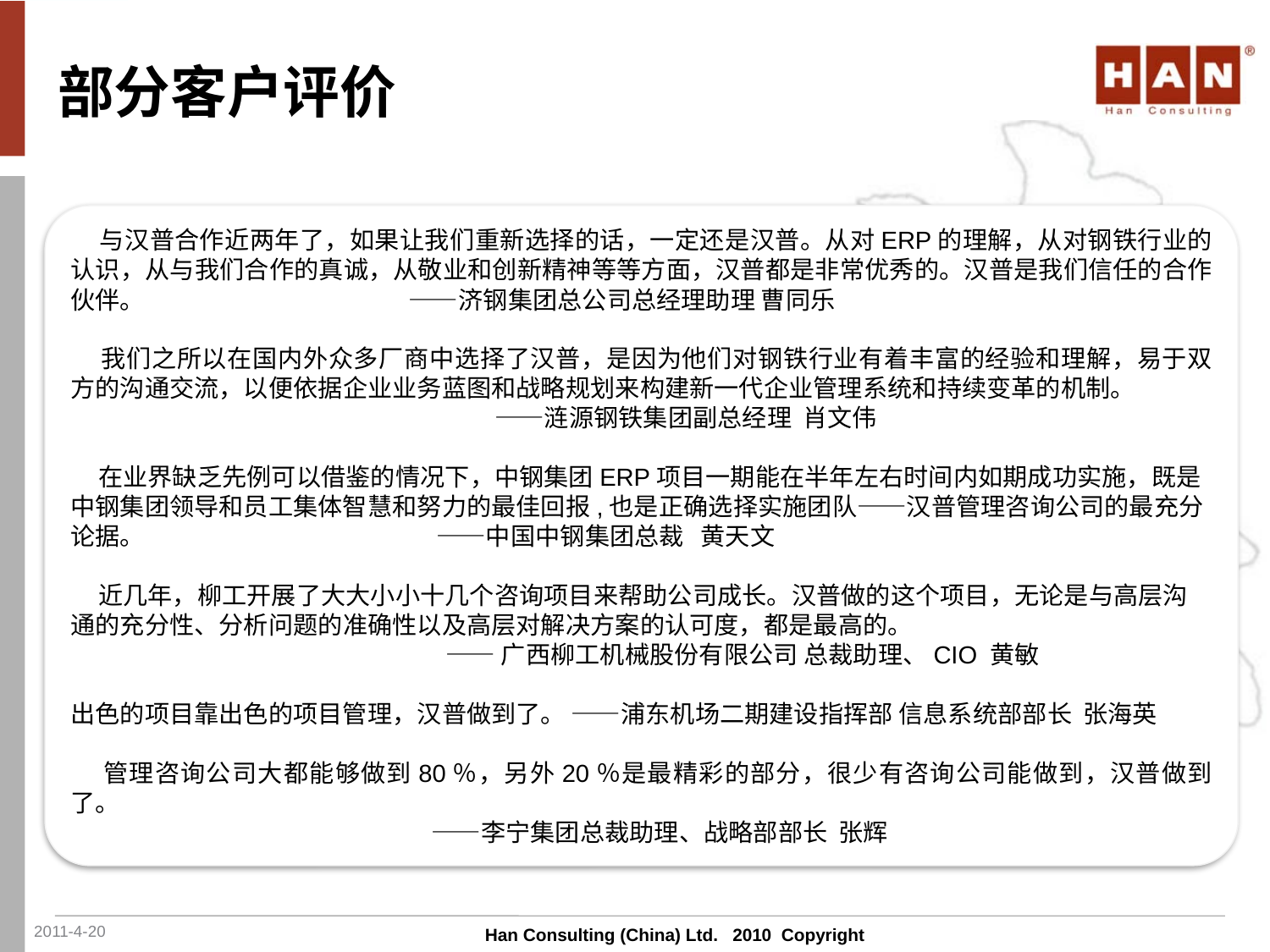

# 部分客户评价
    与汉普合作近两年了，如果让我们重新选择的话，一定还是汉普。从对ERP的理解，从对钢铁行业的认识，从与我们合作的真诚，从敬业和创新精神等等方面，汉普都是非常优秀的。汉普是我们信任的合作伙伴。                                                ——济钢集团总公司总经理助理 曹同乐

    我们之所以在国内外众多厂商中选择了汉普，是因为他们对钢铁行业有着丰富的经验和理解，易于双方的沟通交流，以便依据企业业务蓝图和战略规划来构建新一代企业管理系统和持续变革的机制。
                         　　　　　　　　               ——涟源钢铁集团副总经理  肖文伟

    在业界缺乏先例可以借鉴的情况下，中钢集团ERP项目一期能在半年左右时间内如期成功实施，既是中钢集团领导和员工集体智慧和努力的最佳回报,也是正确选择实施团队——汉普管理咨询公司的最充分论据。                                                     ——中国中钢集团总裁   黄天文
    近几年，柳工开展了大大小小十几个咨询项目来帮助公司成长。汉普做的这个项目，无论是与高层沟通的充分性、分析问题的准确性以及高层对解决方案的认可度，都是最高的。
     		                      ——广西柳工机械股份有限公司 总裁助理、CIO 黄敏

出色的项目靠出色的项目管理，汉普做到了。 ——浦东机场二期建设指挥部 信息系统部部长  张海英

    管理咨询公司大都能够做到80％，另外20％是最精彩的部分，很少有咨询公司能做到，汉普做到了。
                         　　　　　                 ——李宁集团总裁助理、战略部部长  张辉